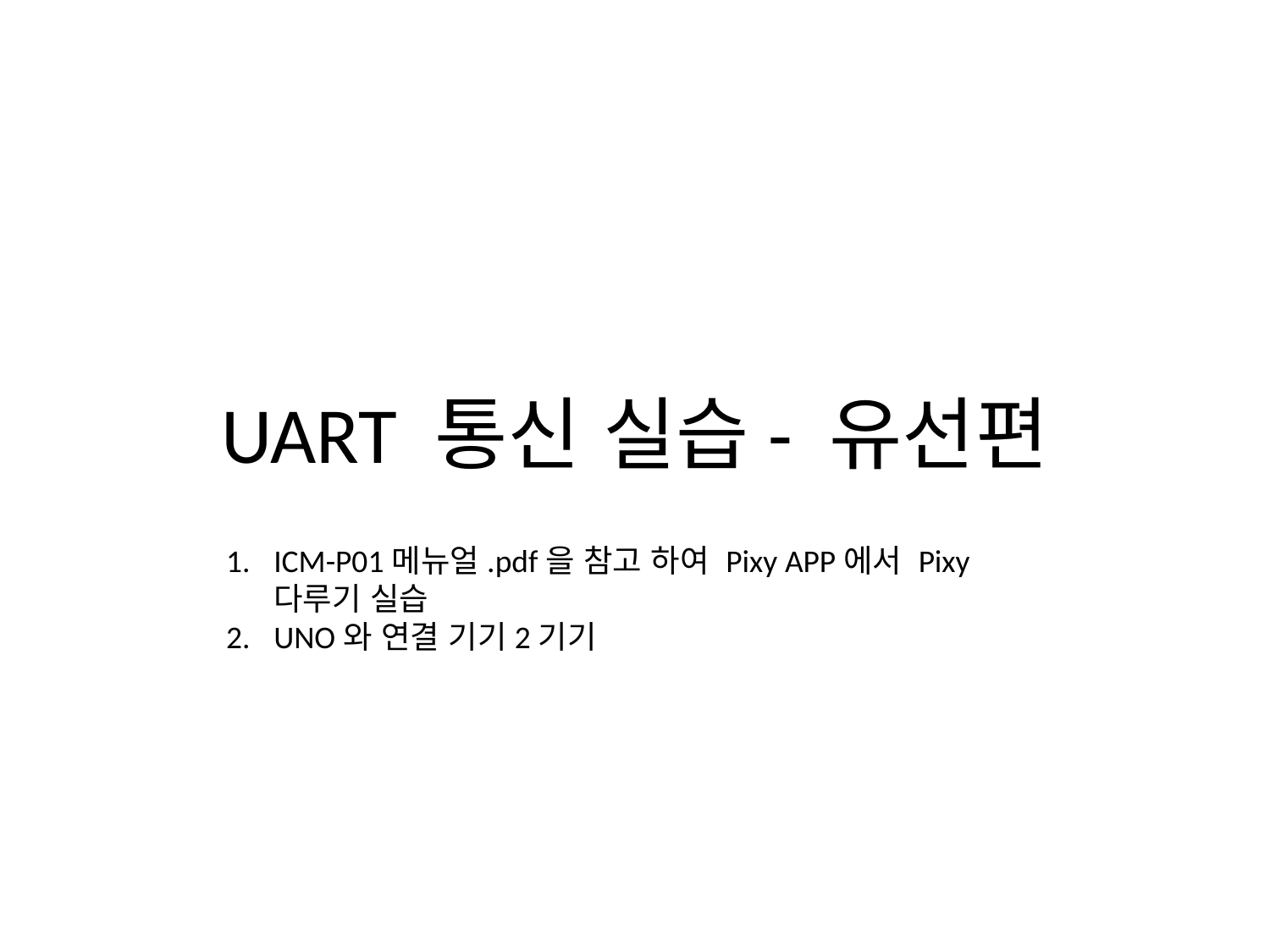

# UART 통신 실습- 유선편
ICM-P01메뉴얼.pdf을 참고 하여 Pixy APP에서 Pixy다루기 실습
UNO와 연결 기기2기기